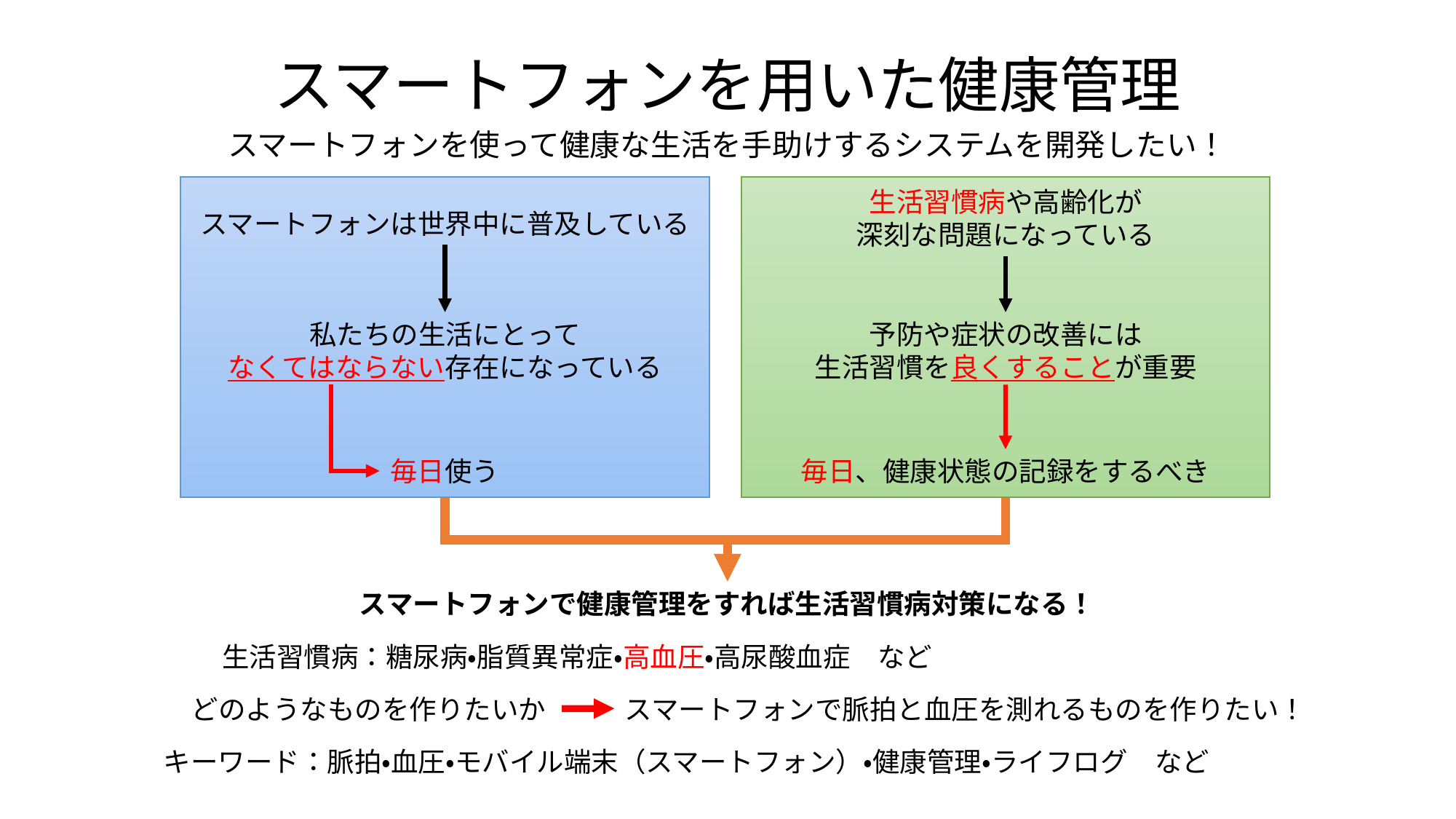

スマートフォンを用いた健康管理
スマートフォンを使って健康な生活を手助けするシステムを開発したい！

生活習慣病や高齢化が
深刻な問題になっている
予防や症状の改善には
生活習慣を良くすることが重要
毎日、健康状態の記録をするべき

スマートフォンは世界中に普及している
私たちの生活にとって
なくてはならない存在になっている
毎日使う
スマートフォンで健康管理をすれば生活習慣病対策になる！
生活習慣病：糖尿病・脂質異常症・高血圧・高尿酸血症　など
スマートフォンで脈拍と血圧を測れるものを作りたい！
どのようなものを作りたいか
キーワード：脈拍・血圧・モバイル端末（スマートフォン）・健康管理・ライフログ　など